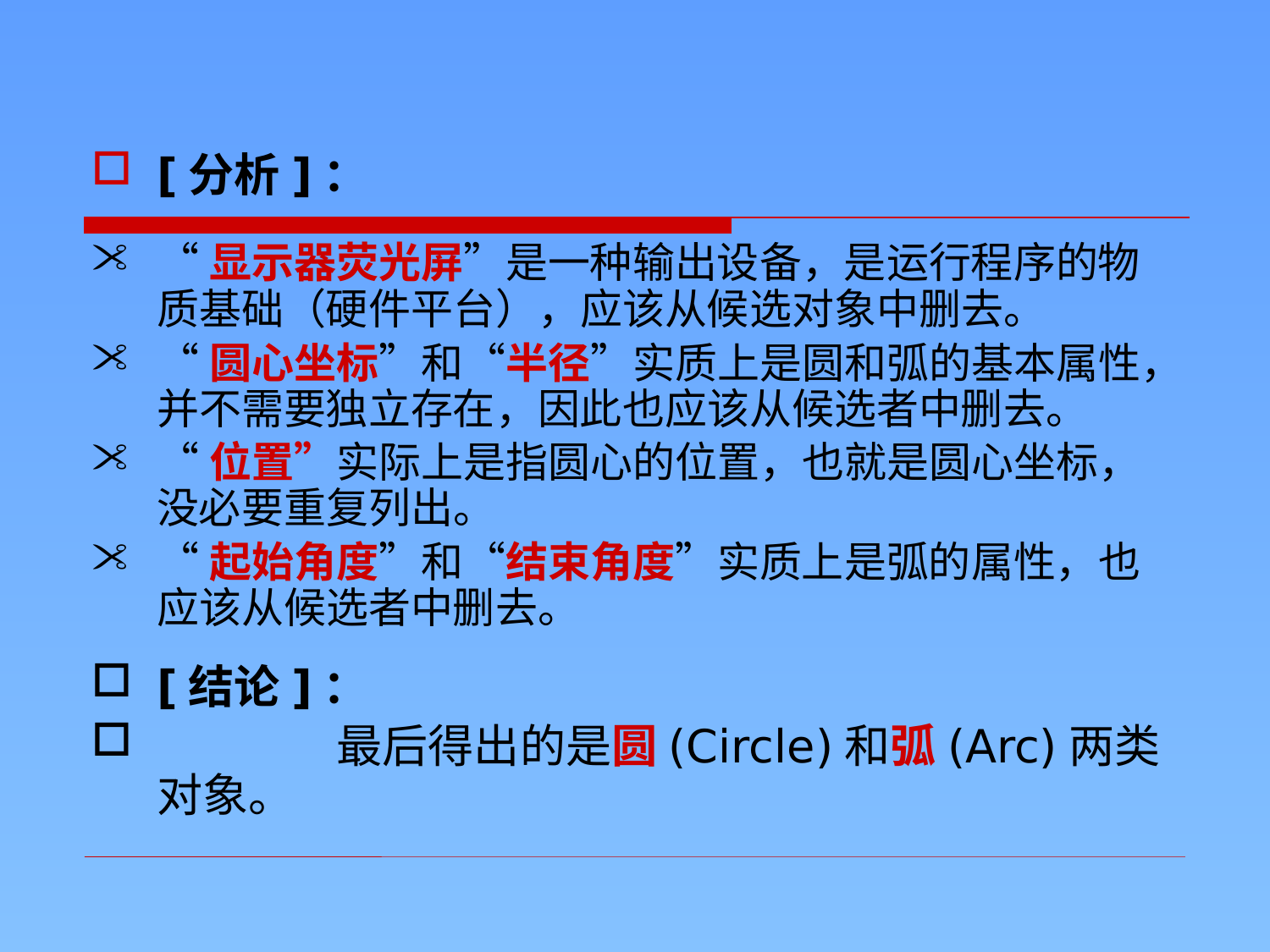

[分析]：

“显示器荧光屏”是一种输出设备，是运行程序的物质基础（硬件平台），应该从候选对象中删去。
“圆心坐标”和“半径”实质上是圆和弧的基本属性，并不需要独立存在，因此也应该从候选者中删去。
“位置”实际上是指圆心的位置，也就是圆心坐标，没必要重复列出。
“起始角度”和“结束角度”实质上是弧的属性，也应该从候选者中删去。

[结论]：
	    最后得出的是圆(Circle)和弧(Arc)两类对象。